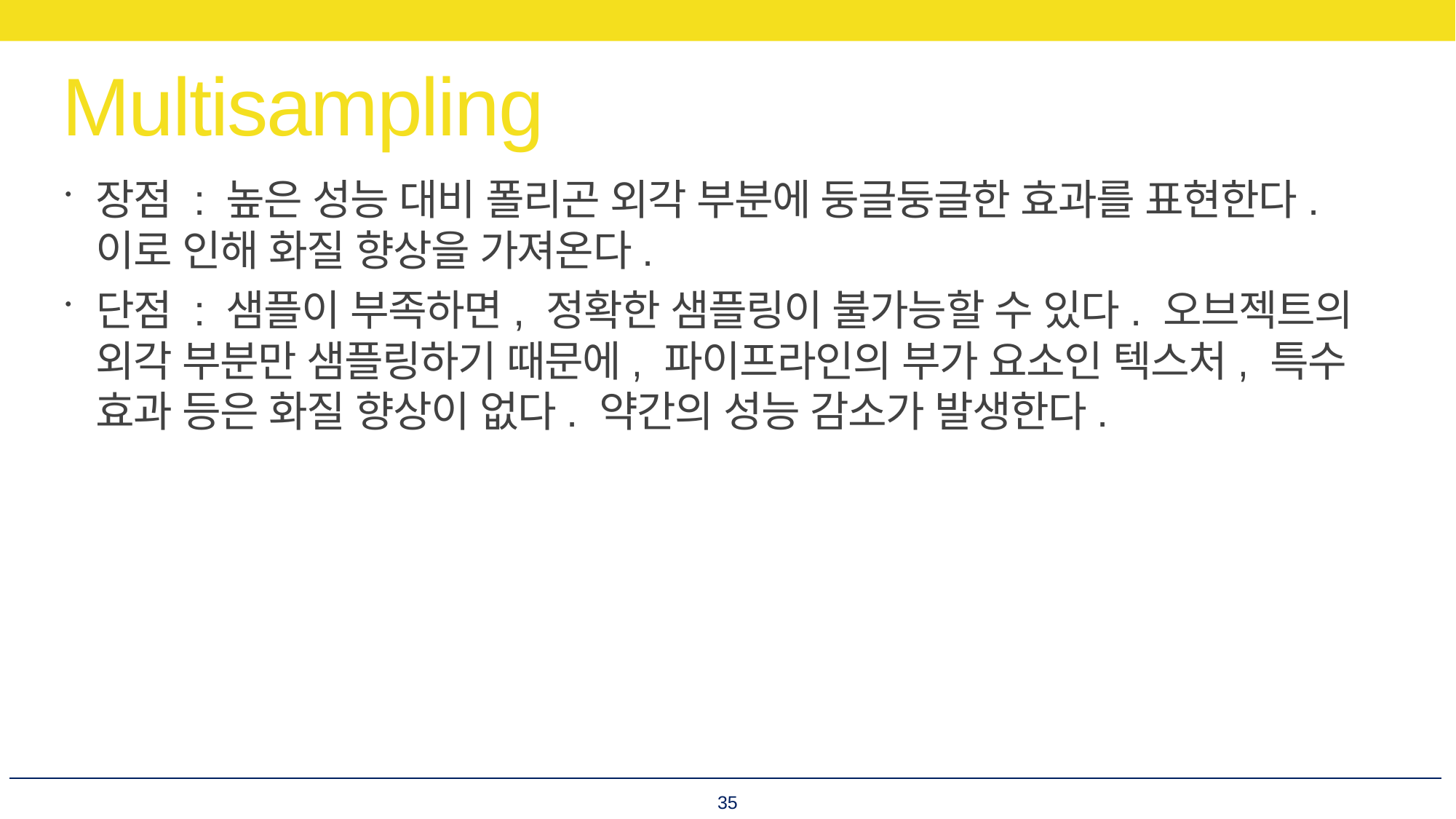

# Multisampling
장점 : 높은 성능 대비 폴리곤 외각 부분에 둥글둥글한 효과를 표현한다. 이로 인해 화질 향상을 가져온다.
단점 : 샘플이 부족하면, 정확한 샘플링이 불가능할 수 있다. 오브젝트의 외각 부분만 샘플링하기 때문에, 파이프라인의 부가 요소인 텍스처, 특수 효과 등은 화질 향상이 없다. 약간의 성능 감소가 발생한다.
35